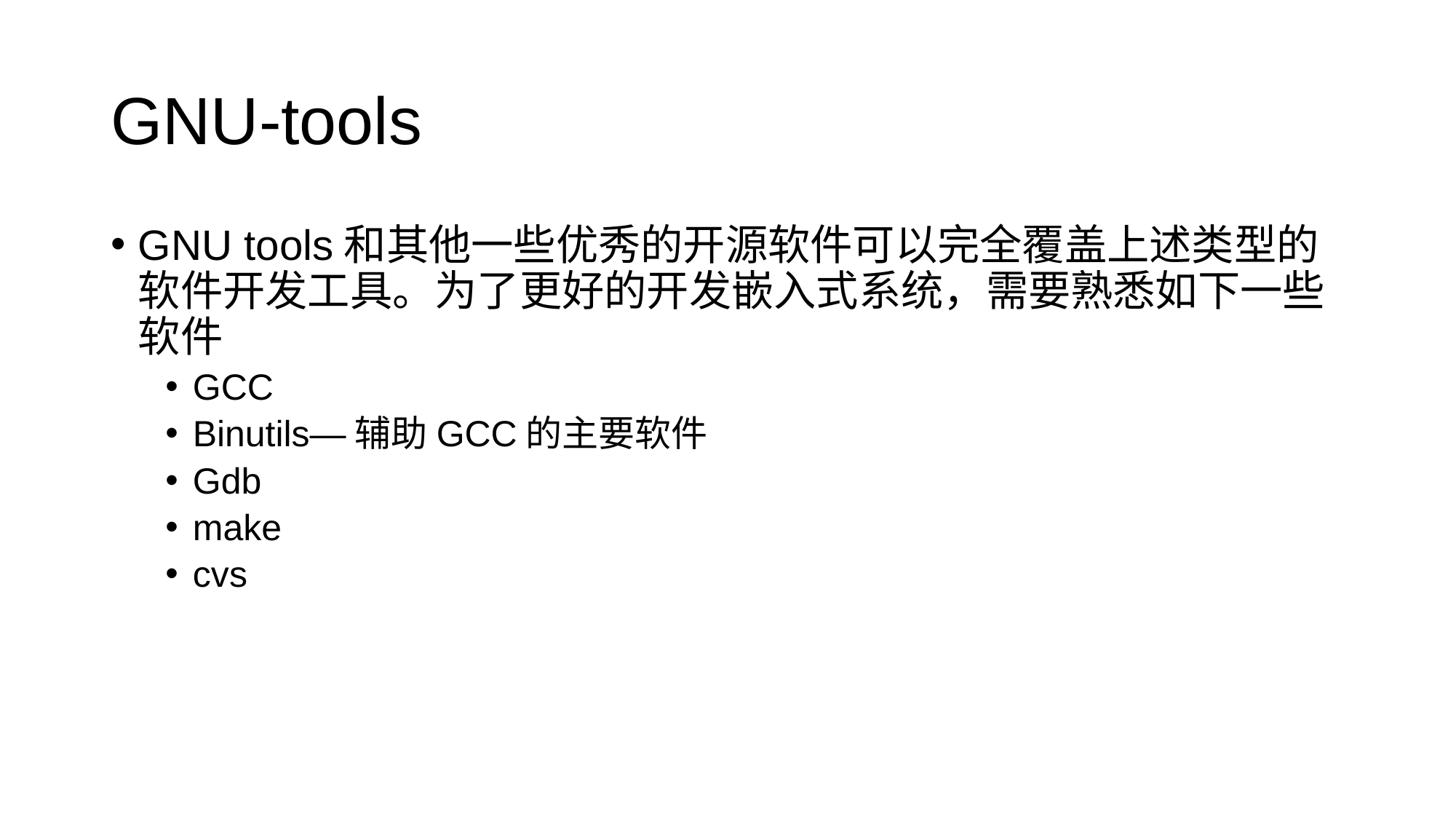

# GNU-tools
GNU tools和其他一些优秀的开源软件可以完全覆盖上述类型的软件开发工具。为了更好的开发嵌入式系统，需要熟悉如下一些软件
GCC
Binutils—辅助GCC的主要软件
Gdb
make
cvs